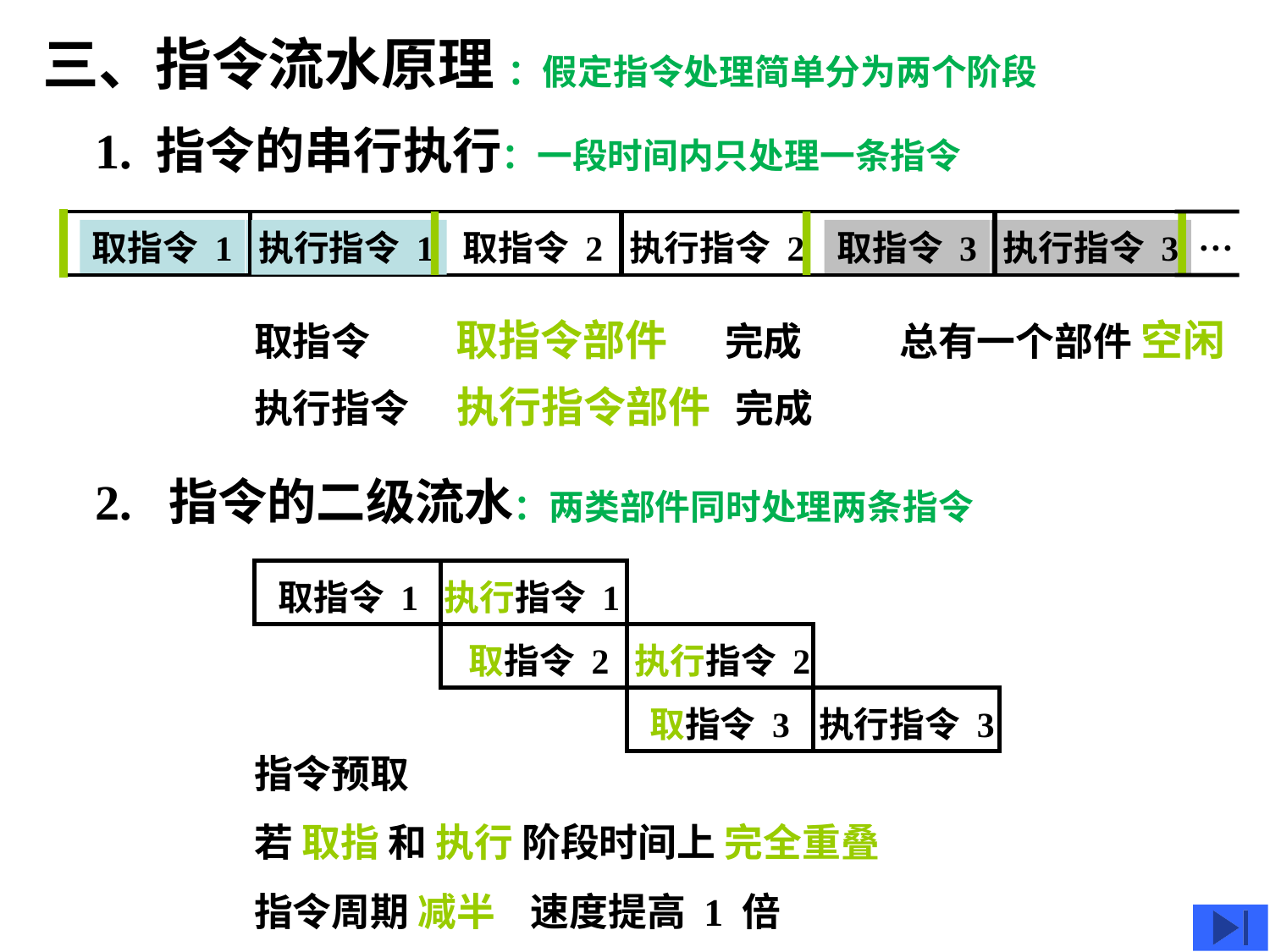

三、指令流水原理 ：假定指令处理简单分为两个阶段
1. 指令的串行执行：一段时间内只处理一条指令

取指令 1
执行指令 1

…

取指令 2
执行指令 2

取指令 3
执行指令 3

取指令         取指令部件      完成
总有一个部件 空闲
执行指令     执行指令部件   完成
2.  指令的二级流水：两类部件同时处理两条指令

取指令 1
执行指令 1

取指令 2
执行指令 2

取指令 3
执行指令 3
指令预取
若 取指 和 执行 阶段时间上 完全重叠
指令周期 减半    速度提高 1 倍